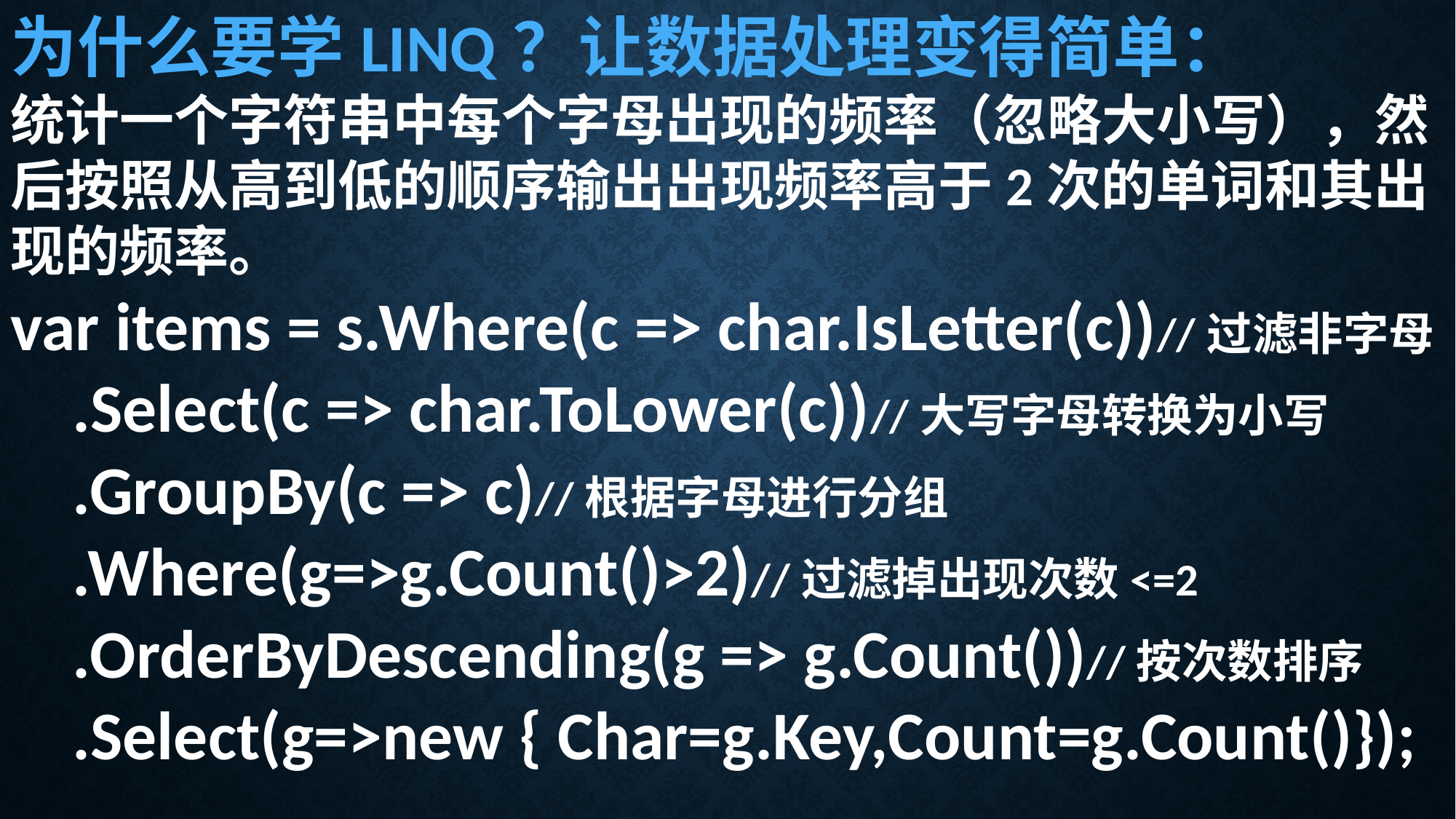

为什么要学LINQ？让数据处理变得简单：
统计一个字符串中每个字母出现的频率（忽略大小写），然后按照从高到低的顺序输出出现频率高于2次的单词和其出现的频率。
var items = s.Where(c => char.IsLetter(c))//过滤非字母
    .Select(c => char.ToLower(c))//大写字母转换为小写
    .GroupBy(c => c)//根据字母进行分组
    .Where(g=>g.Count()>2)//过滤掉出现次数<=2
    .OrderByDescending(g => g.Count())//按次数排序
    .Select(g=>new { Char=g.Key,Count=g.Count()});